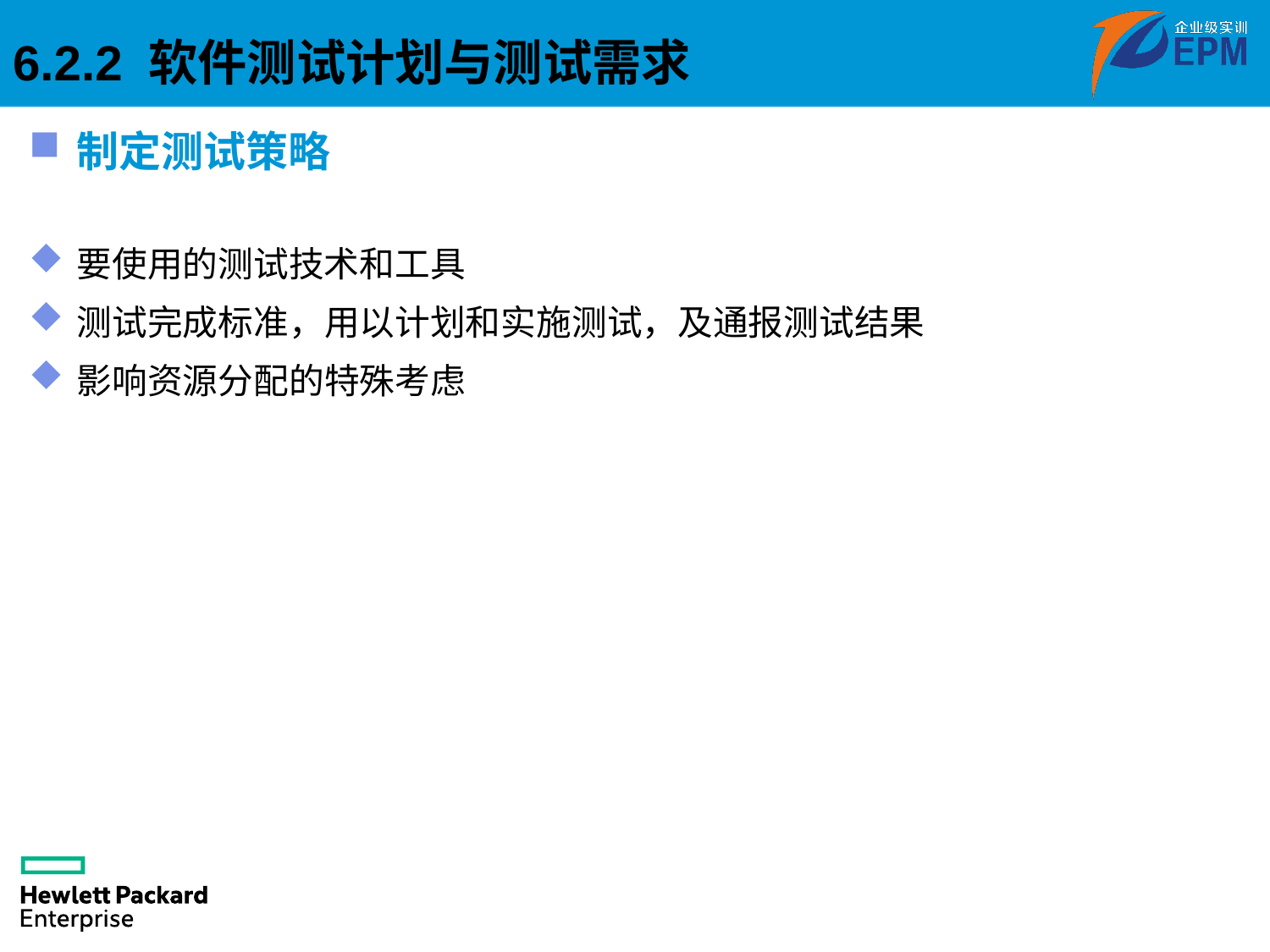

6.2.2 软件测试计划与测试需求
制定测试策略

要使用的测试技术和工具
测试完成标准，用以计划和实施测试，及通报测试结果
影响资源分配的特殊考虑